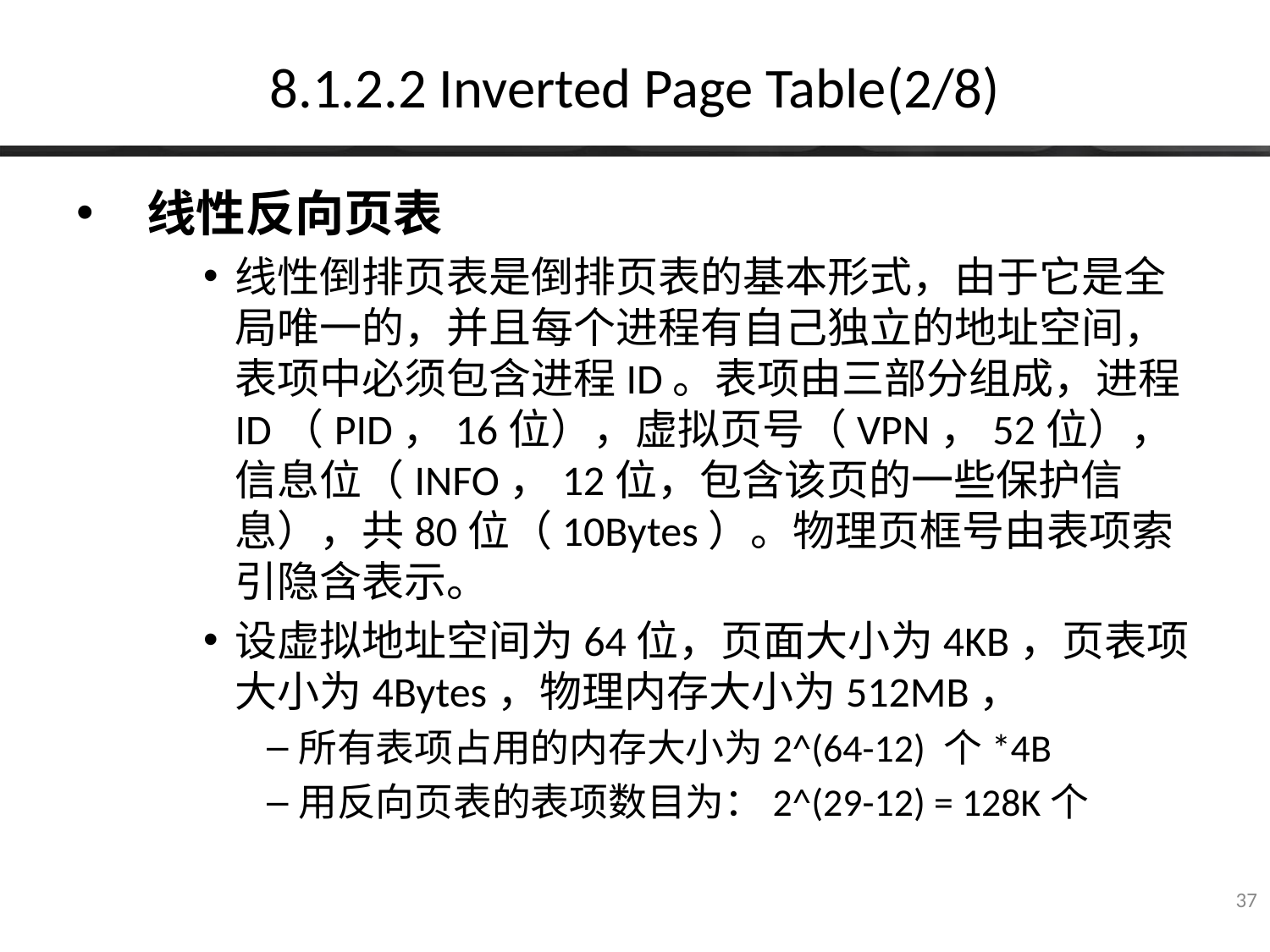

# 8.1.2.2 Inverted Page Table(2/8)
 线性反向页表
线性倒排页表是倒排页表的基本形式，由于它是全局唯一的，并且每个进程有自己独立的地址空间，表项中必须包含进程ID。表项由三部分组成，进程ID（PID，16位），虚拟页号（VPN，52位），信息位（INFO，12位，包含该页的一些保护信息），共80位（10Bytes）。物理页框号由表项索引隐含表示。
设虚拟地址空间为64位，页面大小为4KB，页表项大小为4Bytes，物理内存大小为512MB，
所有表项占用的内存大小为2^(64-12) 个*4B
用反向页表的表项数目为：2^(29-12) = 128K个
37